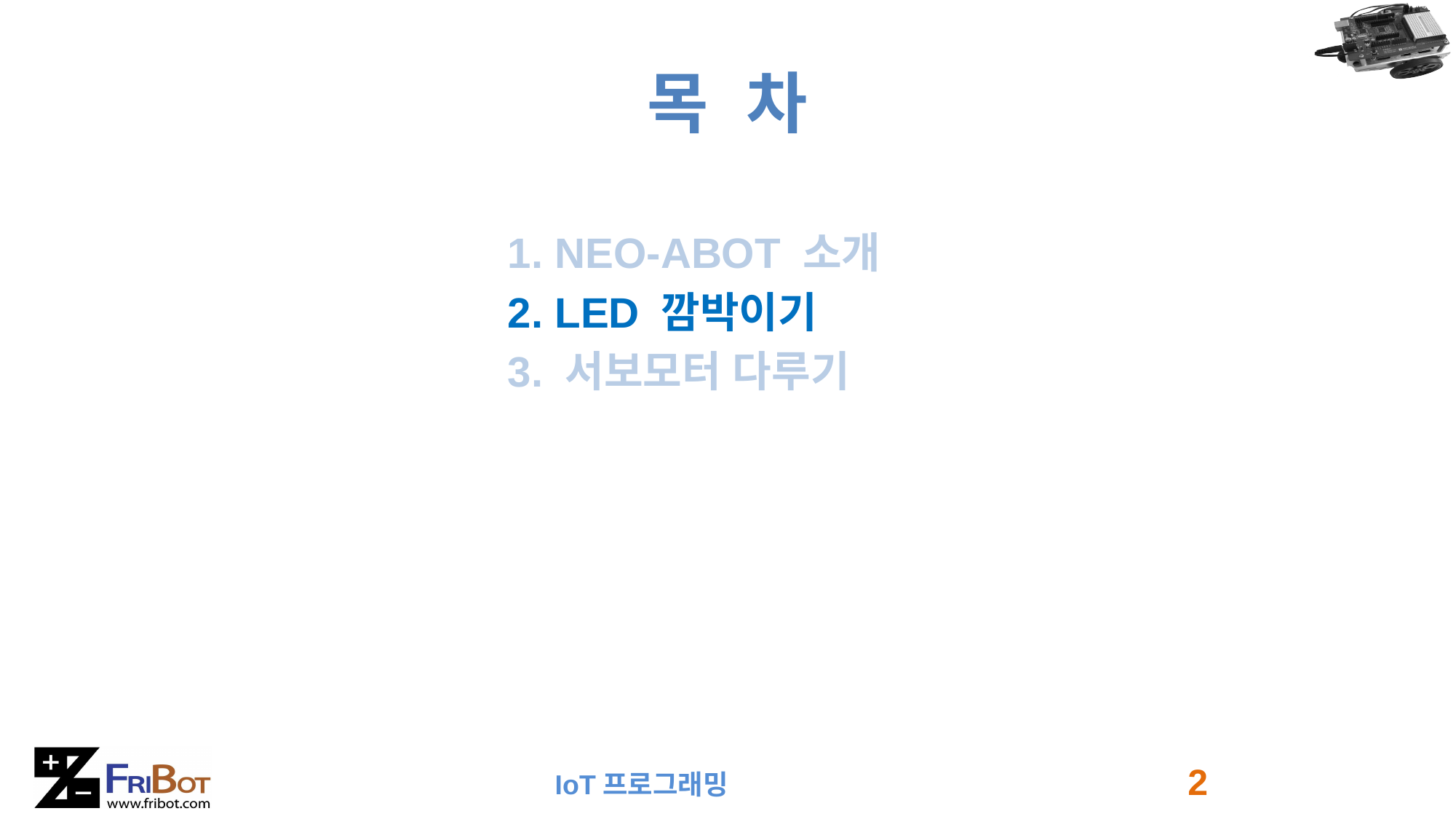

# 목  차
   1. NEO-ABOT 소개
   2. LED 깜박이기
   3. 서보모터 다루기

2